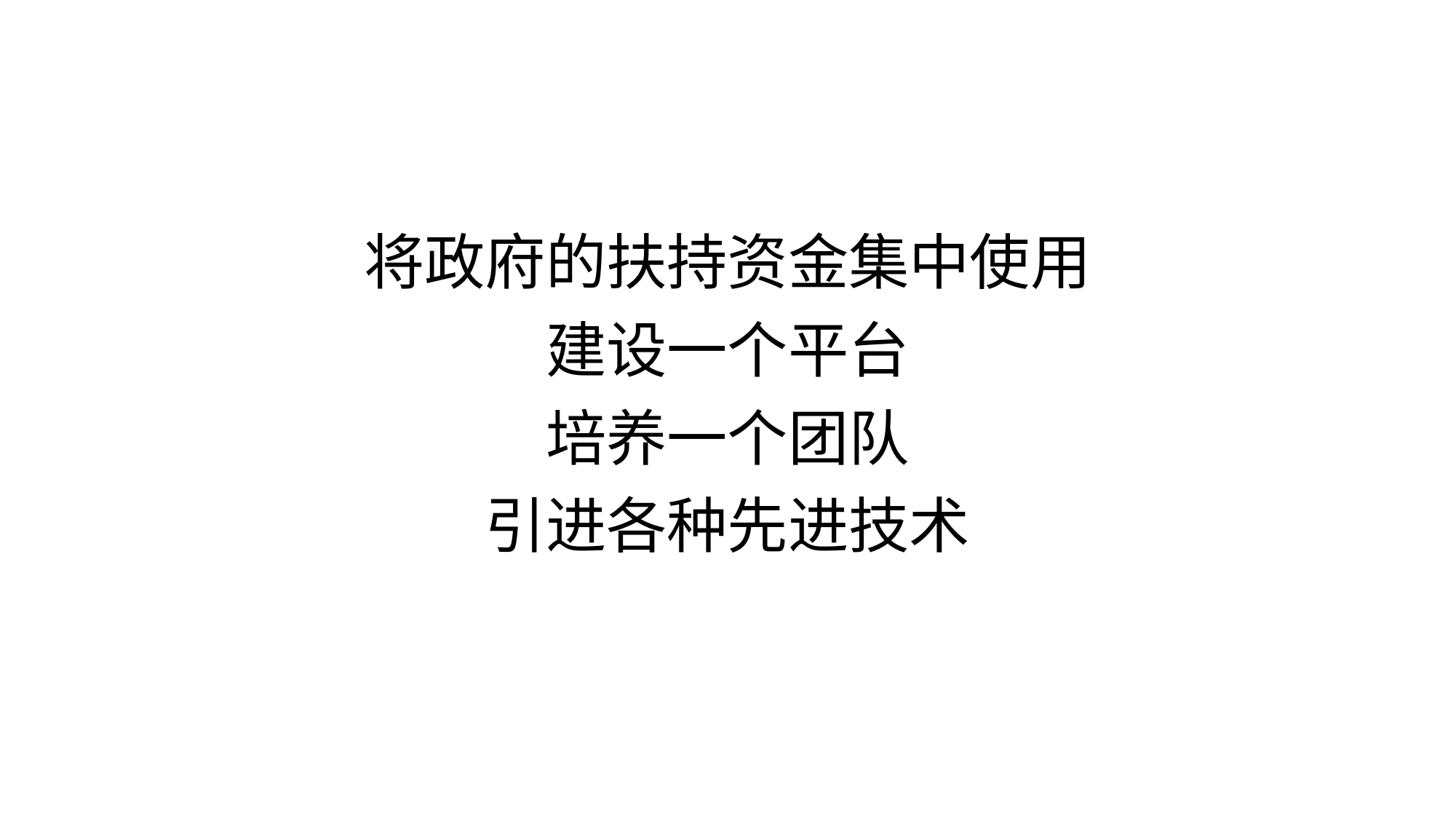

将政府的扶持资金集中使用
建设一个平台
培养一个团队
引进各种先进技术